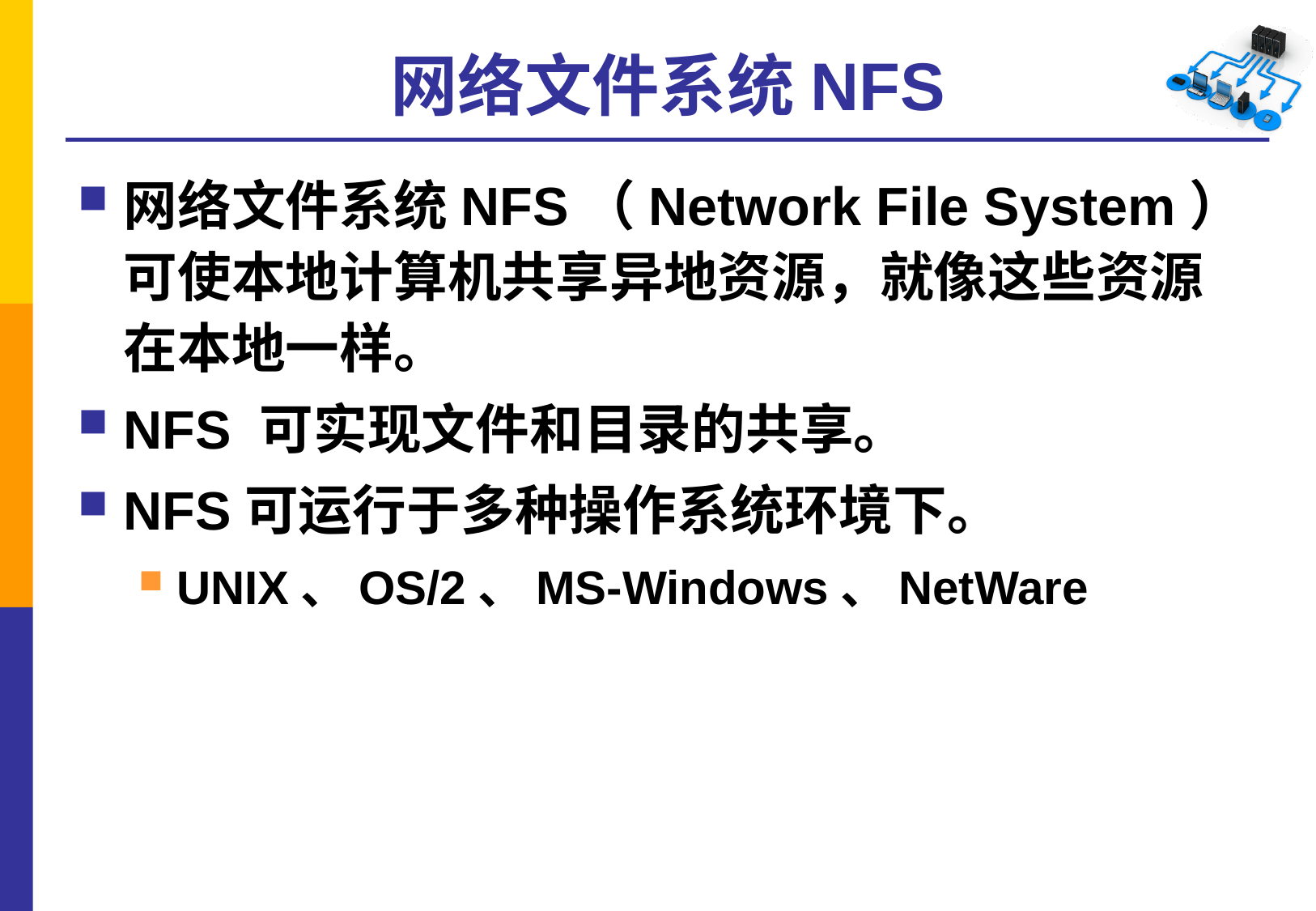

# 网络文件系统NFS
网络文件系统NFS（Network File System）可使本地计算机共享异地资源，就像这些资源在本地一样。
NFS 可实现文件和目录的共享。
NFS可运行于多种操作系统环境下。
UNIX、OS/2、MS-Windows、NetWare